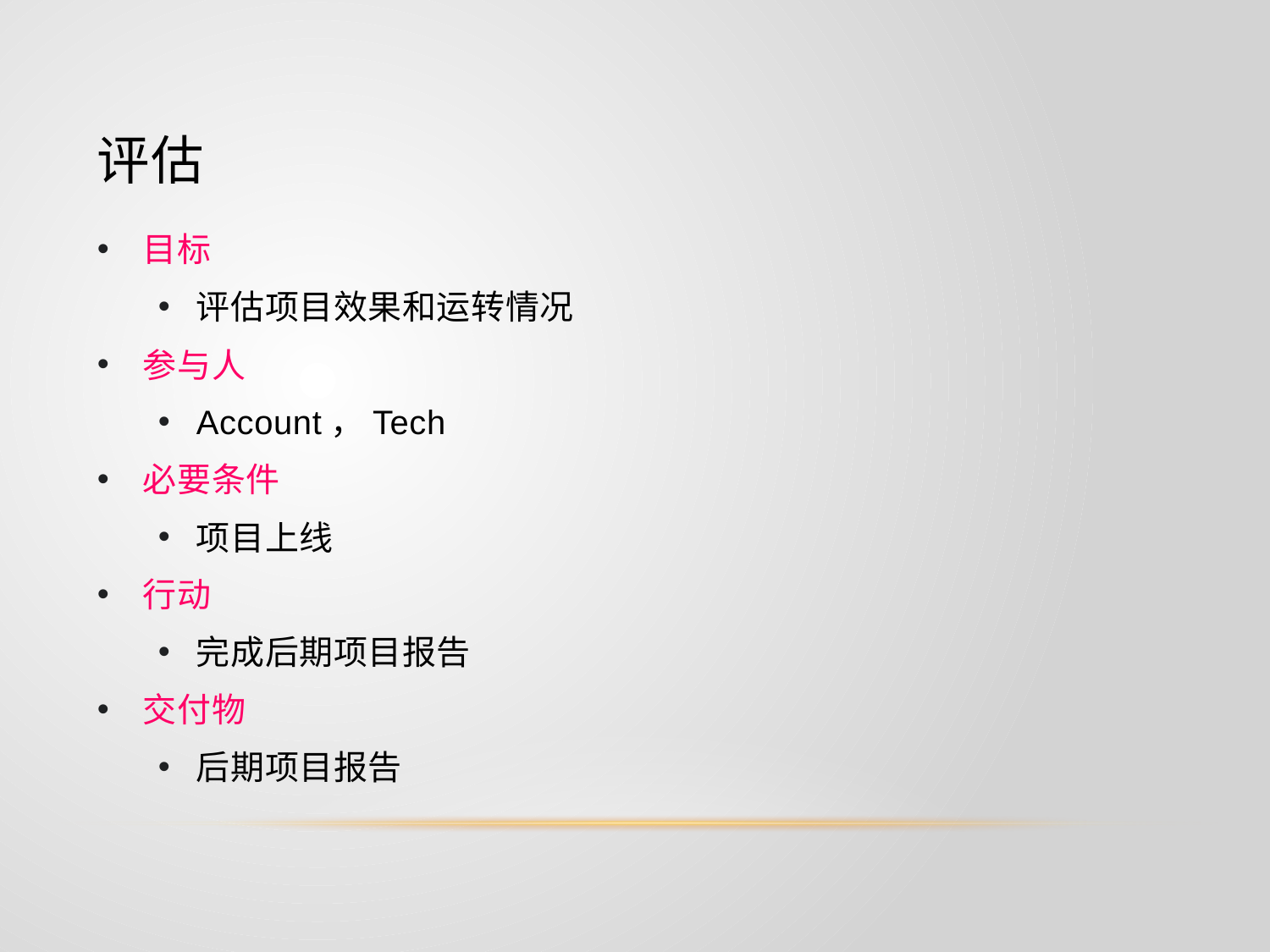

# 评估
目标
评估项目效果和运转情况
参与人
Account，Tech
必要条件
项目上线
行动
完成后期项目报告
交付物
后期项目报告